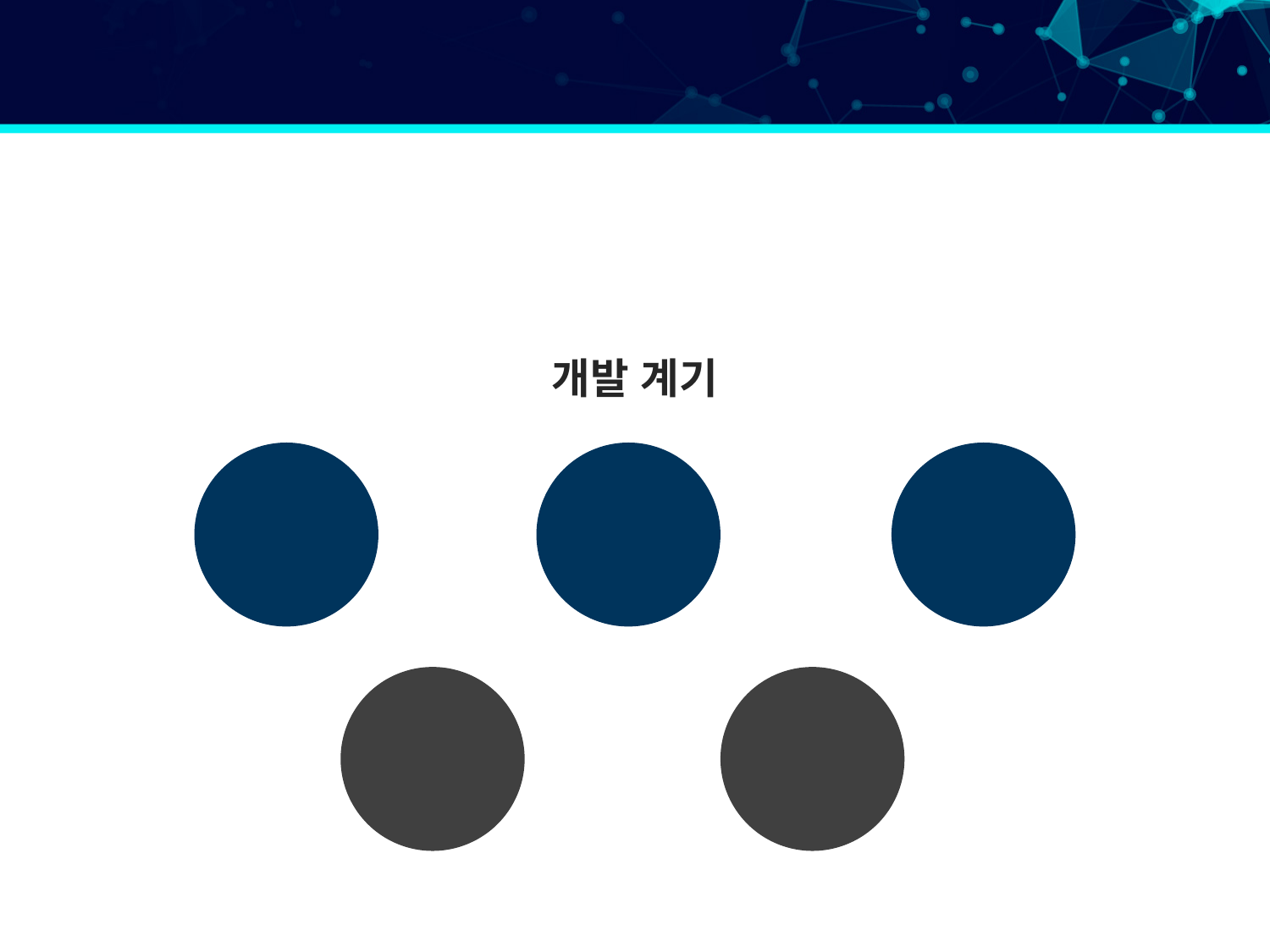

#
개발 계기
주변 농구장
농구
개발 결심
편하게 검색하기 위함
공간 부족